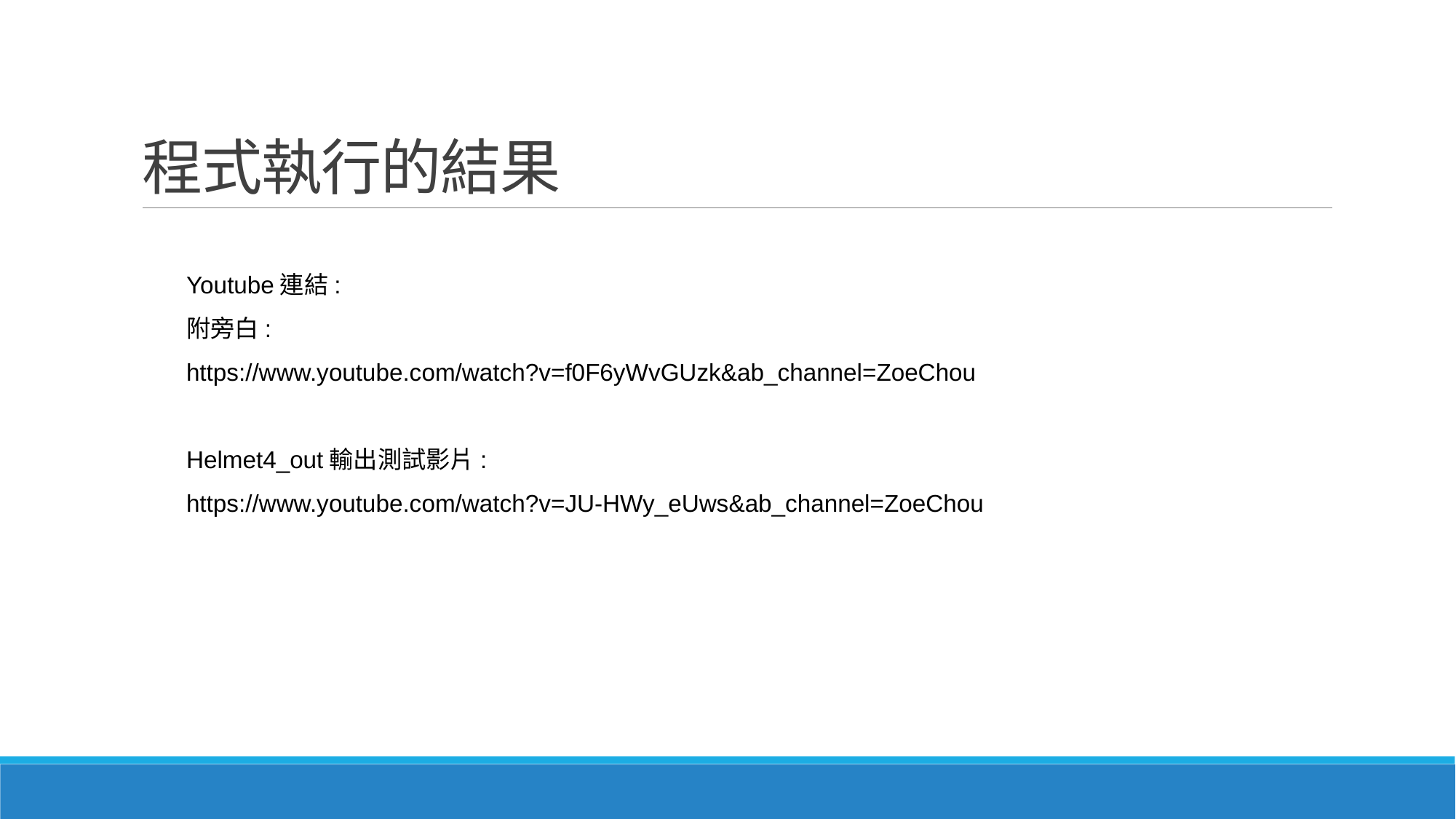

# 程式執行的結果
Youtube連結:
附旁白:
https://www.youtube.com/watch?v=f0F6yWvGUzk&ab_channel=ZoeChou

Helmet4_out輸出測試影片:
https://www.youtube.com/watch?v=JU-HWy_eUws&ab_channel=ZoeChou